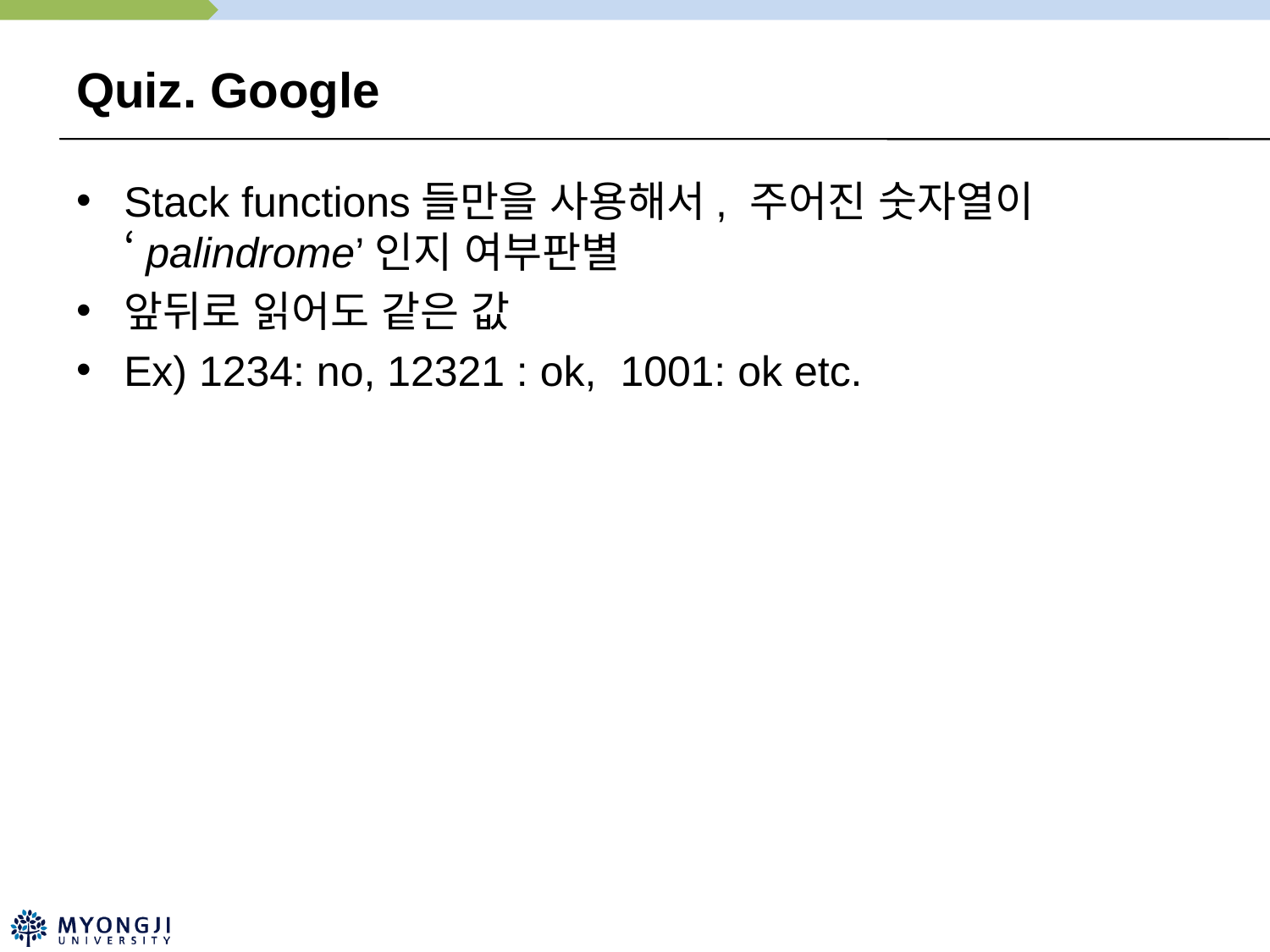

# Quiz. Google
Stack functions들만을 사용해서, 주어진 숫자열이 ‘palindrome’인지 여부판별
앞뒤로 읽어도 같은 값
Ex) 1234: no, 12321 : ok,  1001: ok etc.